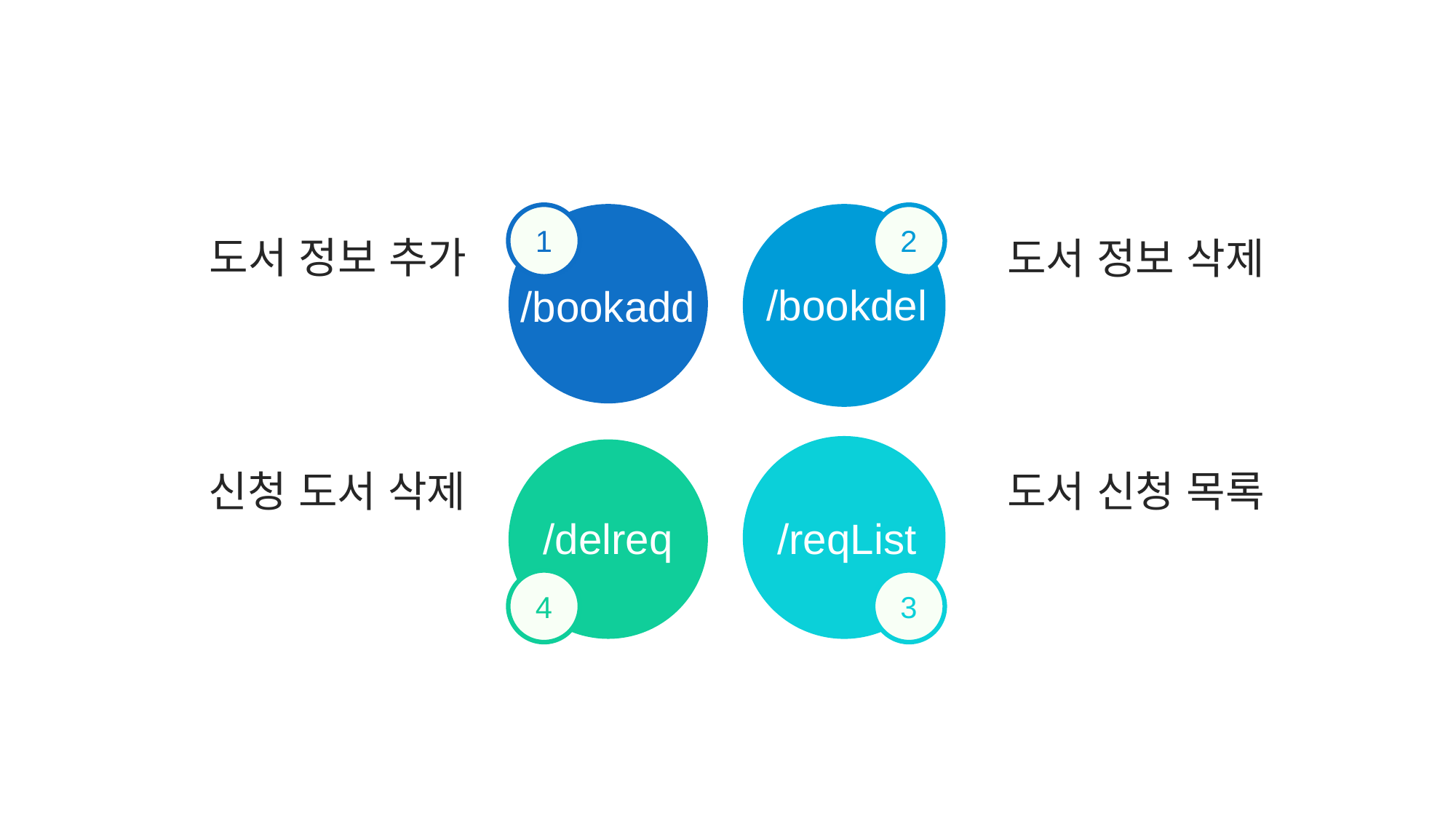

1
2
도서 정보 추가
도서 정보 삭제
/bookdel
/bookadd

신청 도서 삭제
도서 신청 목록
/delreq
/reqList

4
3